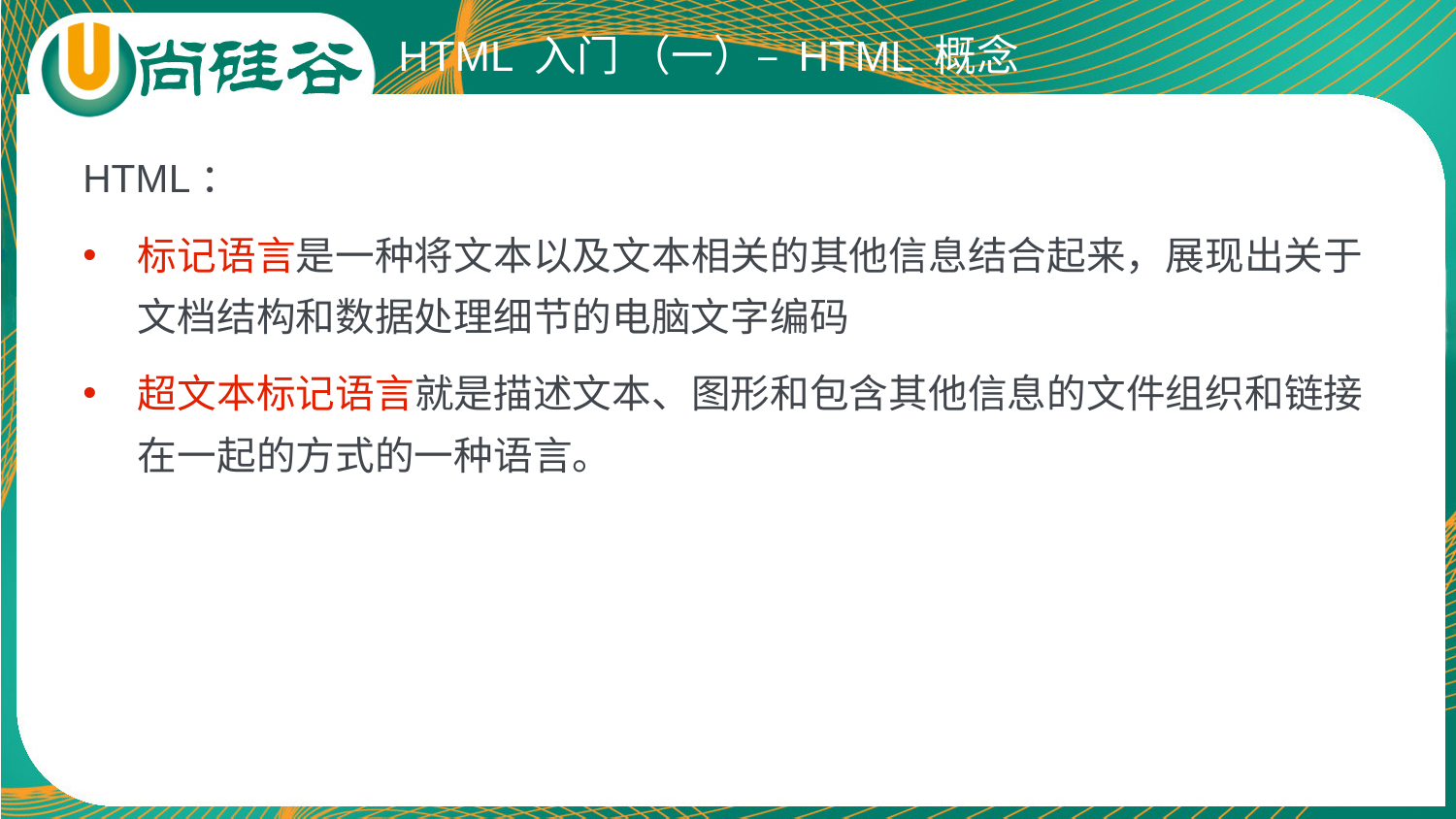

# HTML 入门 （一）– HTML 概念
HTML：
标记语言是一种将文本以及文本相关的其他信息结合起来，展现出关于文档结构和数据处理细节的电脑文字编码
超文本标记语言就是描述文本、图形和包含其他信息的文件组织和链接在一起的方式的一种语言。